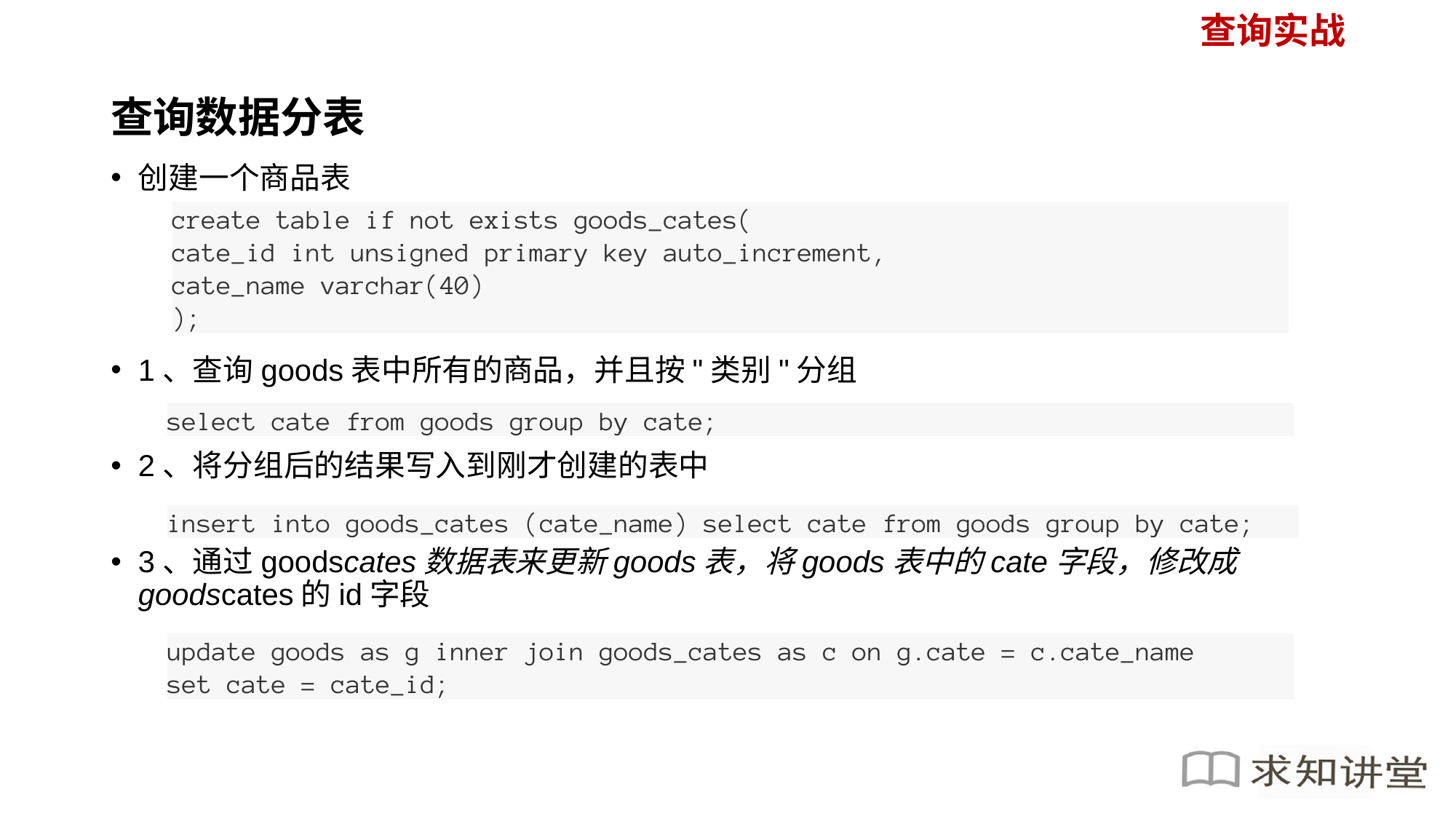

查询实战
# 查询数据分表
创建一个商品表

1、查询goods表中所有的商品，并且按"类别"分组

2、将分组后的结果写入到刚才创建的表中

3、通过goodscates数据表来更新goods表，将goods表中的cate字段，修改成goodscates的id字段

create table if not exists goods_cates(
cate_id int unsigned primary key auto_increment,
cate_name varchar(40)
);
select cate from goods group by cate;
insert into goods_cates (cate_name) select cate from goods group by cate;
update goods as g inner join goods_cates as c on g.cate = c.cate_name
set cate = cate_id;